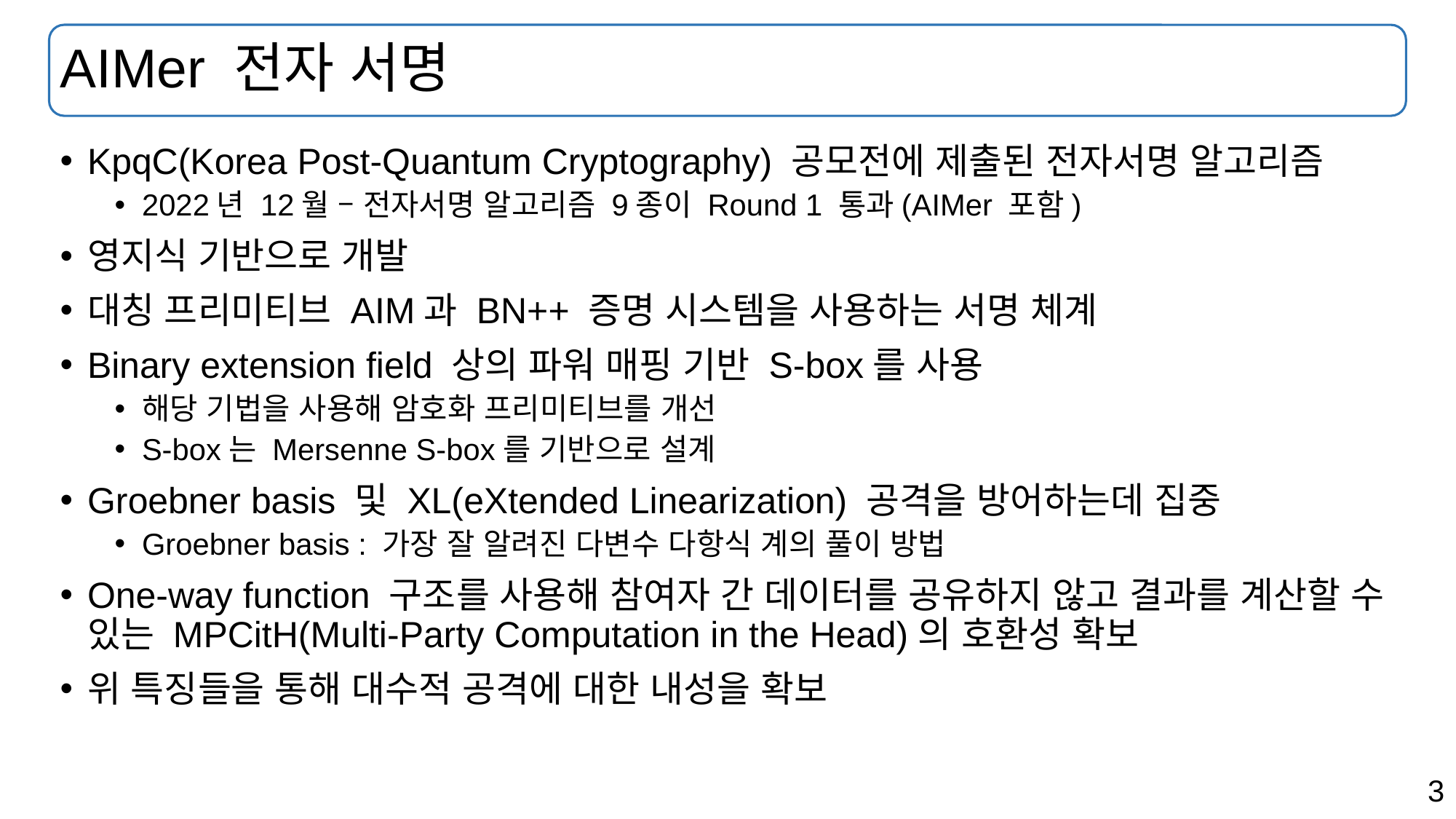

# AIMer 전자 서명
KpqC(Korea Post-Quantum Cryptography) 공모전에 제출된 전자서명 알고리즘
2022년 12월 – 전자서명 알고리즘 9종이 Round 1 통과(AIMer 포함)
영지식 기반으로 개발
대칭 프리미티브 AIM과 BN++ 증명 시스템을 사용하는 서명 체계
Binary extension field 상의 파워 매핑 기반 S-box를 사용
해당 기법을 사용해 암호화 프리미티브를 개선
S-box는 Mersenne S-box를 기반으로 설계
Groebner basis 및 XL(eXtended Linearization) 공격을 방어하는데 집중
Groebner basis : 가장 잘 알려진 다변수 다항식 계의 풀이 방법
One-way function 구조를 사용해 참여자 간 데이터를 공유하지 않고 결과를 계산할 수 있는 MPCitH(Multi-Party Computation in the Head)의 호환성 확보
위 특징들을 통해 대수적 공격에 대한 내성을 확보